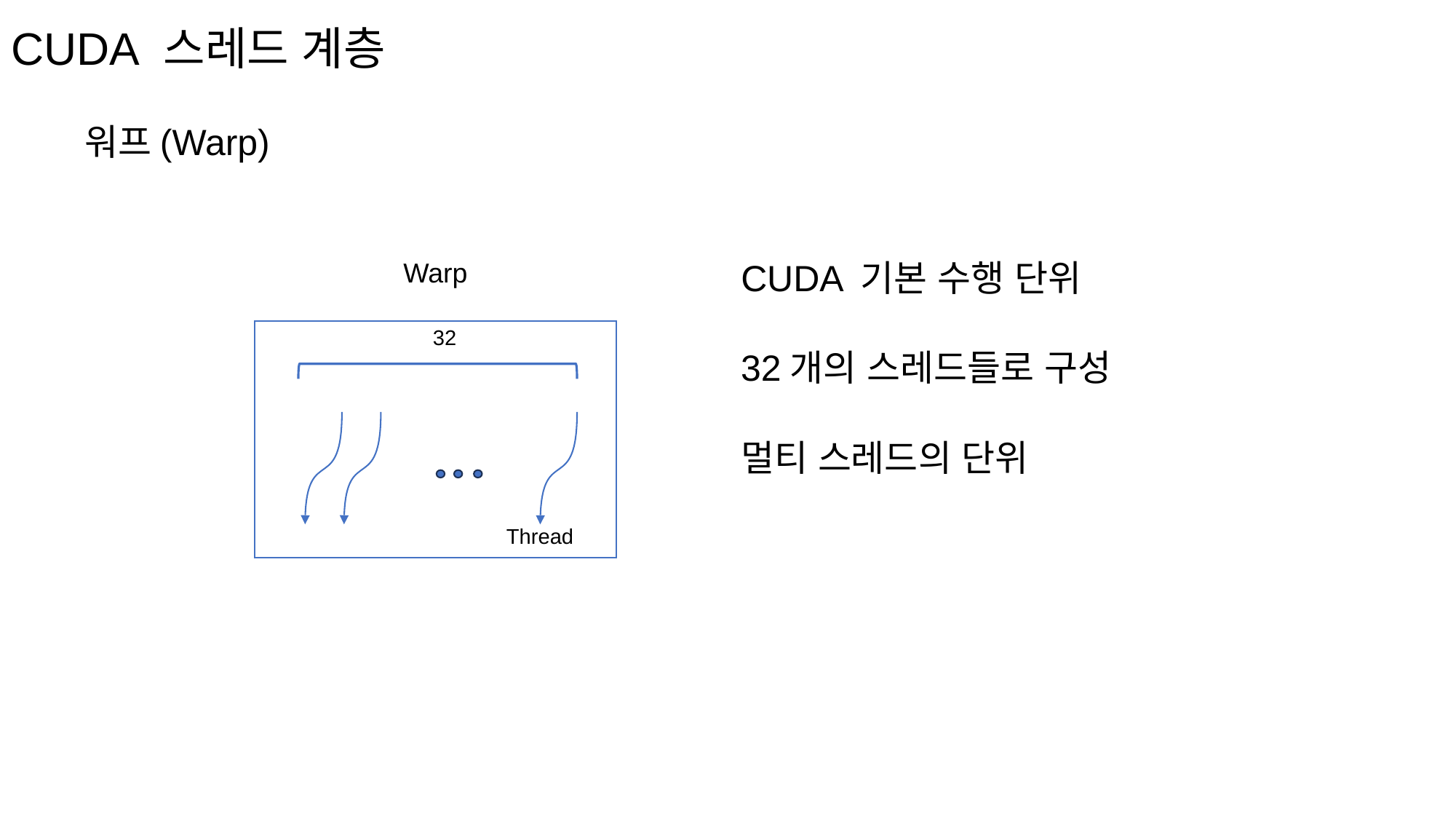

# CUDA 스레드 계층
워프(Warp)
Warp

32

Thread
CUDA 기본 수행 단위
32개의 스레드들로 구성
멀티 스레드의 단위